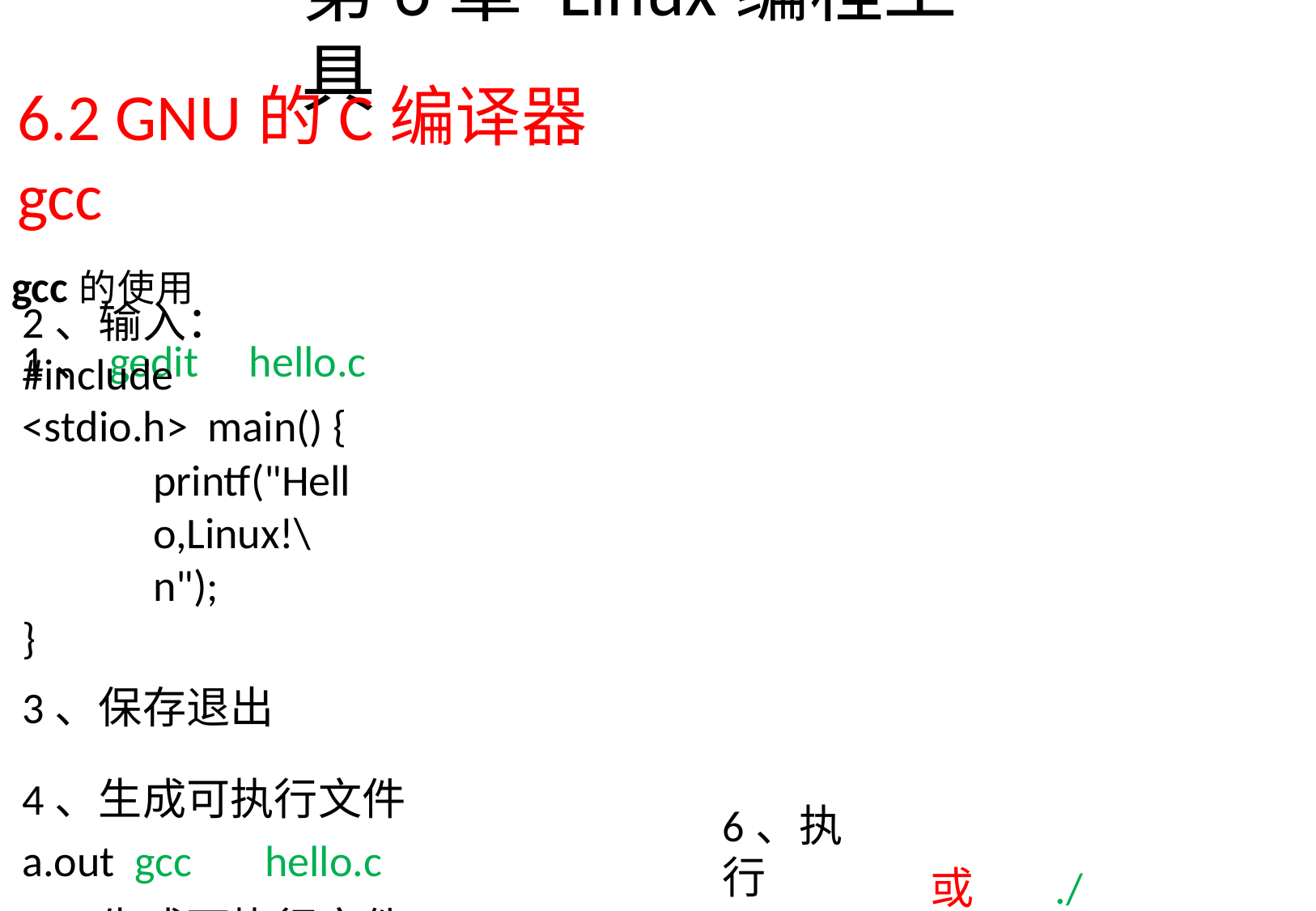

# 第6章Linux编程工具
6.2 GNU的C编译器gcc
gcc的使用
1、gedit	hello.c
2、输入：  #include	<stdio.h>  main() {
printf("Hello,Linux!\n");
}
3、保存退出
4、生成可执行文件a.out  gcc	hello.c
5、生成可执行文件hello  gcc	hello.c	-o	hello
6、执行
./a.out
或	./hello